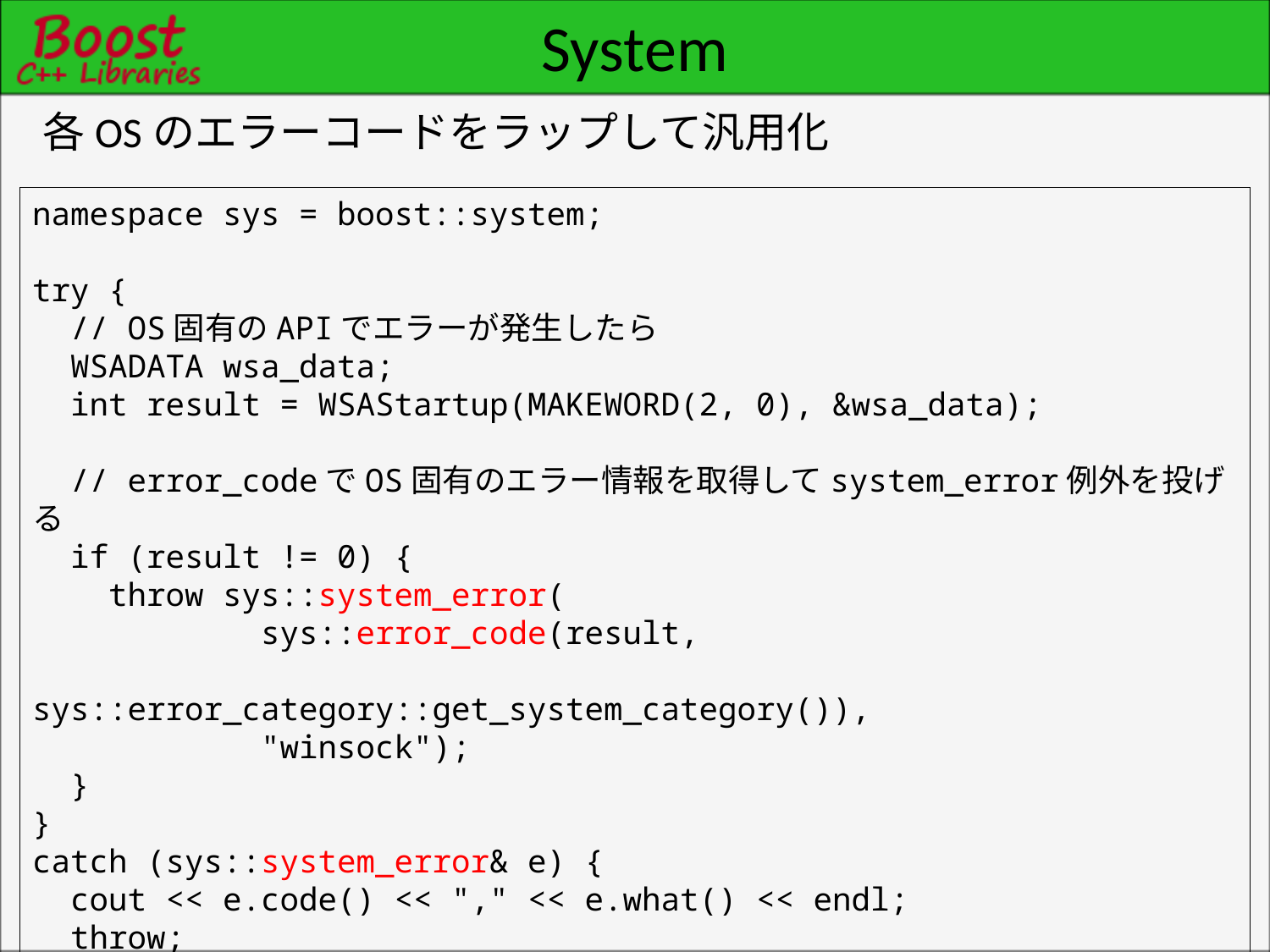

# System
各OSのエラーコードをラップして汎用化
namespace sys = boost::system;

try {
  // OS固有のAPIでエラーが発生したら
  WSADATA wsa_data;
  int result = WSAStartup(MAKEWORD(2, 0), &wsa_data);

  // error_codeでOS固有のエラー情報を取得してsystem_error例外を投げる
  if (result != 0) {
    throw sys::system_error(
            sys::error_code(result,
                            sys::error_category::get_system_category()),
            "winsock");
  }
}
catch (sys::system_error& e) {
  cout << e.code() << "," << e.what() << endl;
  throw;
}